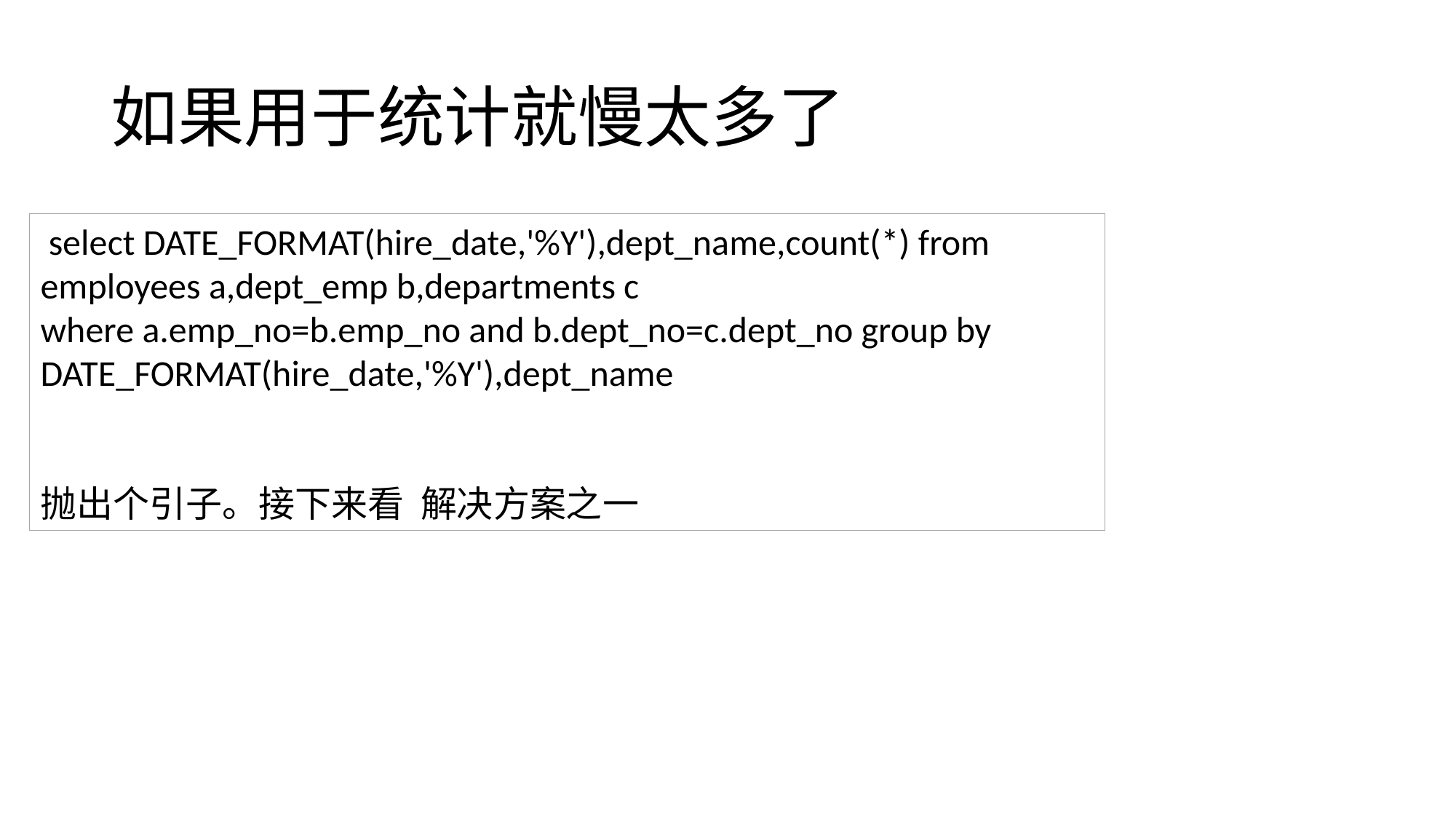

# 如果用于统计就慢太多了
 select DATE_FORMAT(hire_date,'%Y'),dept_name,count(*) from employees a,dept_emp b,departments c
where a.emp_no=b.emp_no and b.dept_no=c.dept_no group by DATE_FORMAT(hire_date,'%Y'),dept_name

抛出个引子。接下来看  解决方案之一